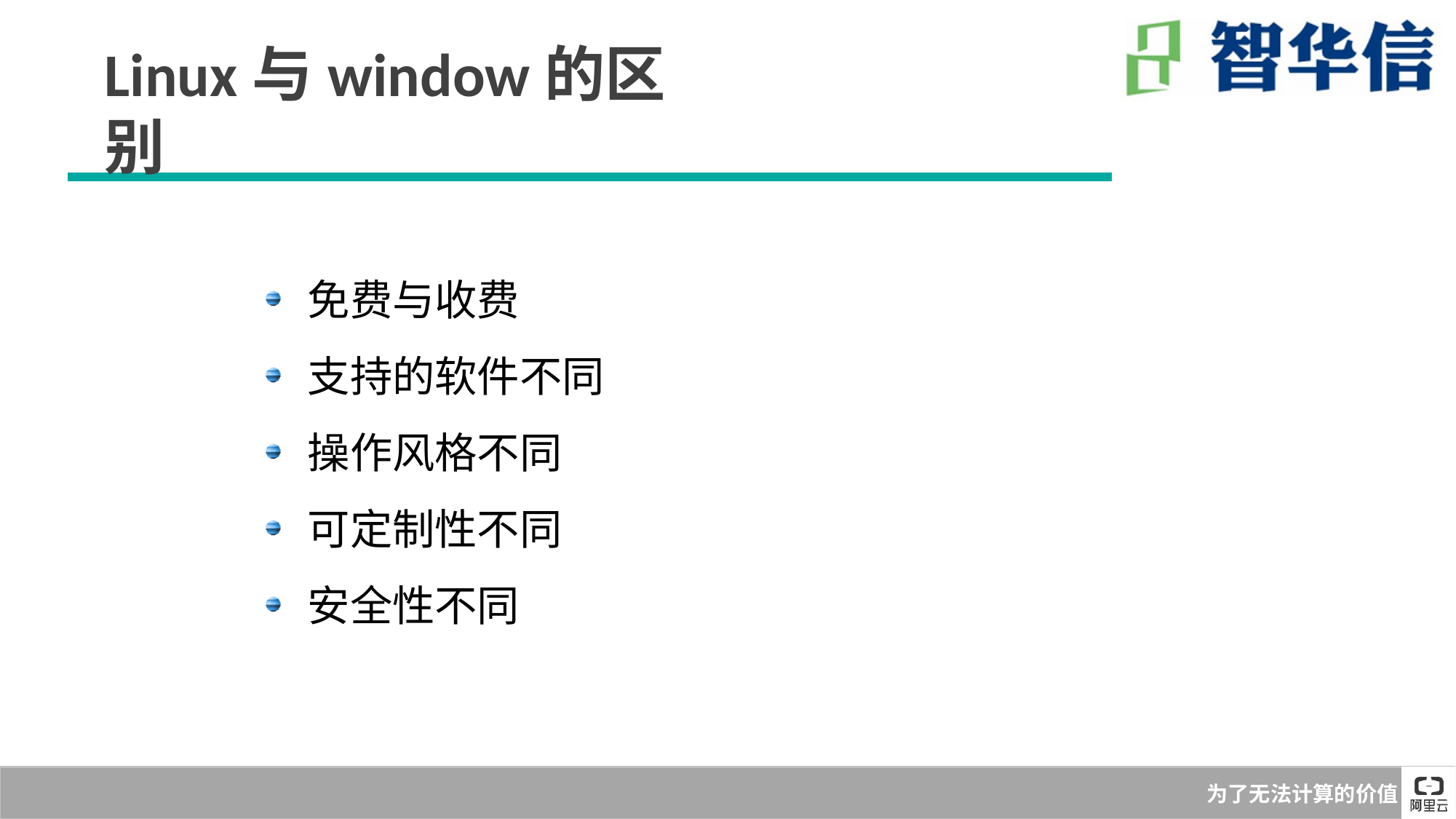

Linux与window的区别
 免费与收费
 支持的软件不同
 操作风格不同
 可定制性不同
 安全性不同